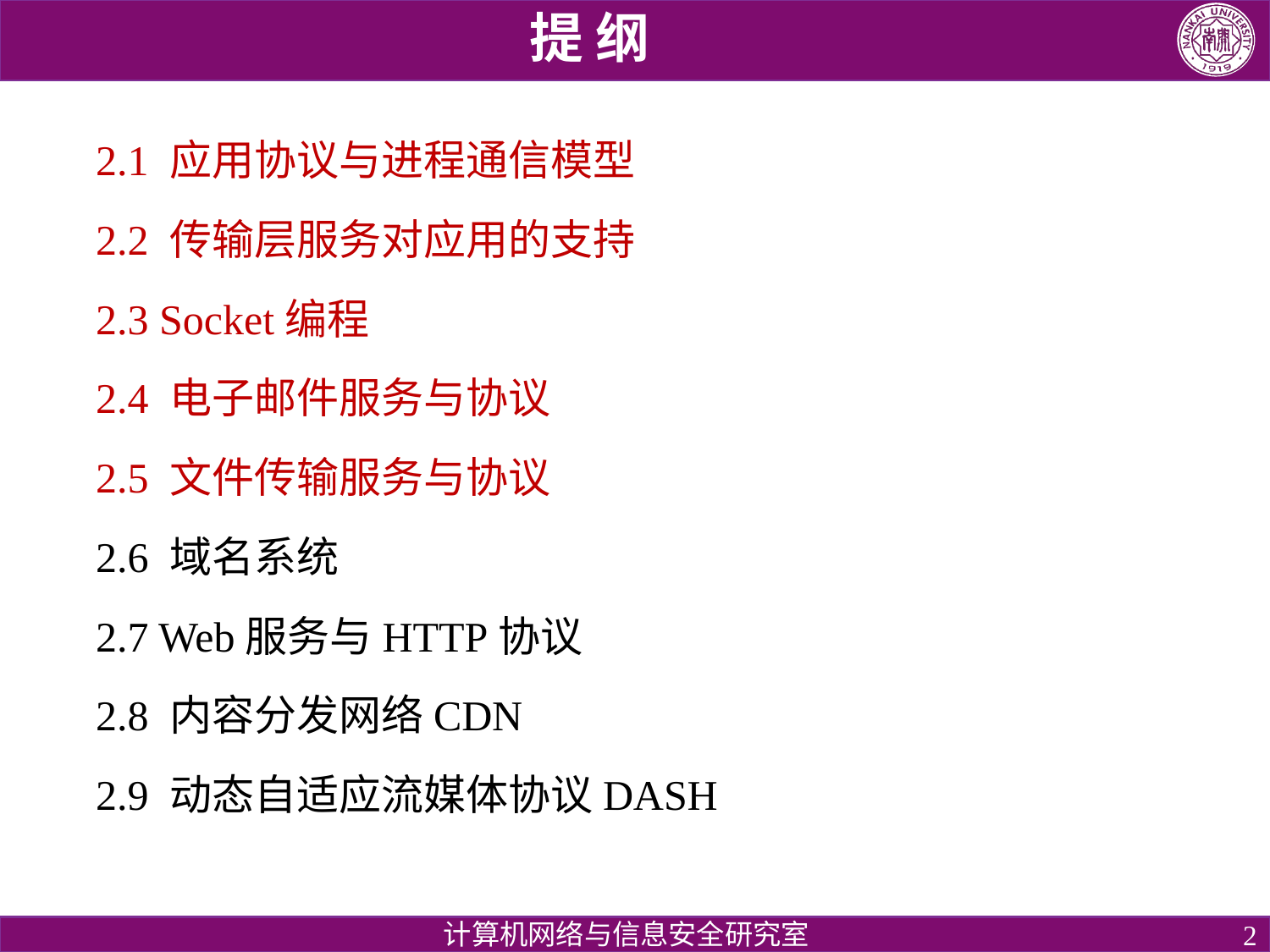

提 纲
2.1 应用协议与进程通信模型
2.2 传输层服务对应用的支持
2.3 Socket编程
2.4 电子邮件服务与协议
2.5 文件传输服务与协议
2.6 域名系统
2.7 Web服务与HTTP协议
2.8 内容分发网络CDN
2.9 动态自适应流媒体协议DASH